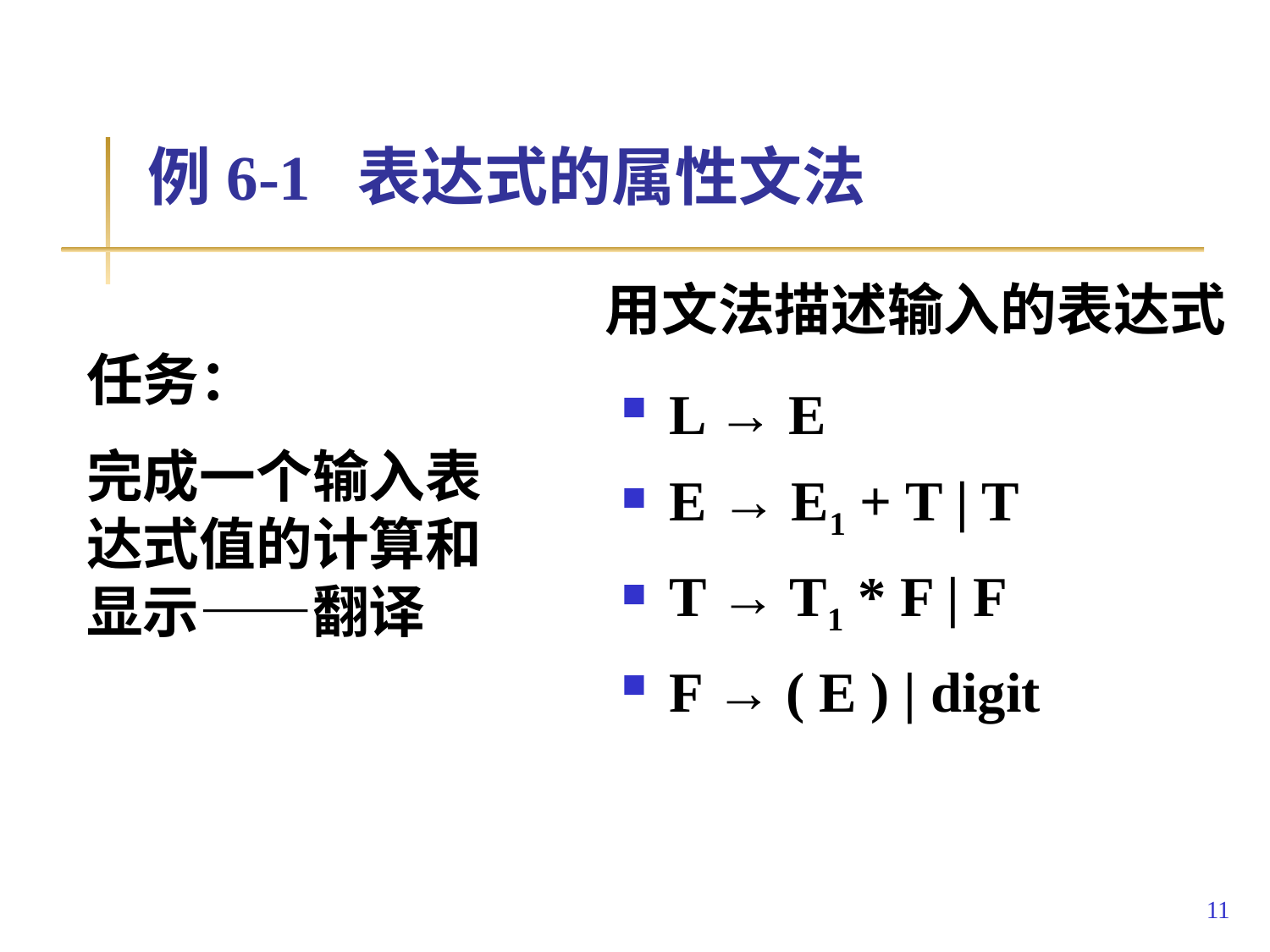

# 例6-1  表达式的属性文法
用文法描述输入的表达式
任务：
完成一个输入表达式值的计算和显示——翻译
L → E
E → E1 + T | T
T → T1 * F | F
F → ( E ) | digit
11